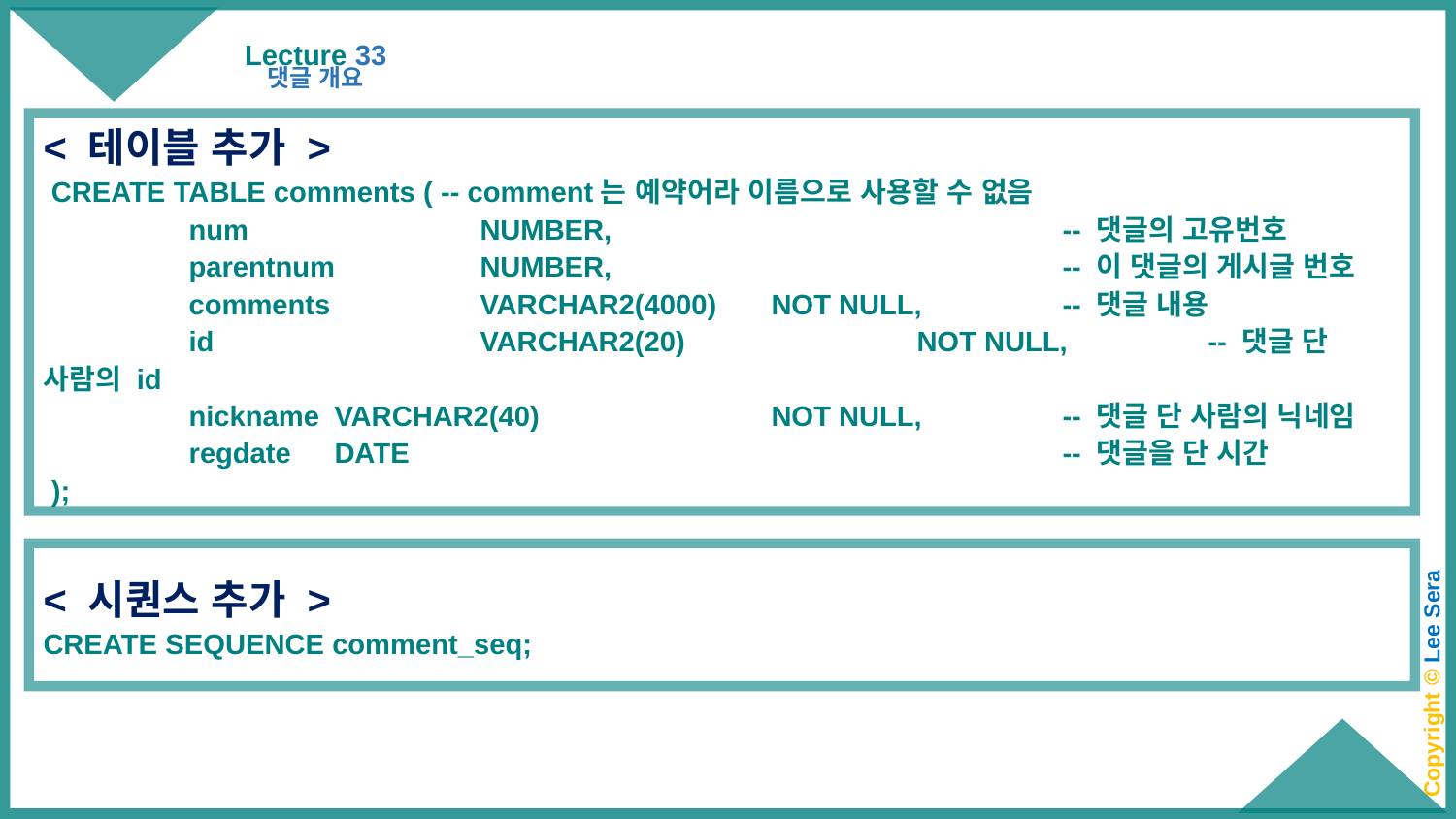

# Lecture 33
댓글 개요
< 테이블 추가 >
 CREATE TABLE comments ( -- comment는 예약어라 이름으로 사용할 수 없음
	num 		NUMBER, 				-- 댓글의 고유번호
	parentnum 	NUMBER, 				-- 이 댓글의 게시글 번호
	comments 	VARCHAR2(4000) 	NOT NULL, 	-- 댓글 내용
	id 		VARCHAR2(20) 		NOT NULL, 	-- 댓글 단 사람의 id
	nickname 	VARCHAR2(40) 		NOT NULL, 	-- 댓글 단 사람의 닉네임
	regdate 	DATE 					-- 댓글을 단 시간
 );
< 시퀀스 추가 >
CREATE SEQUENCE comment_seq;
Copyright © Lee Sera